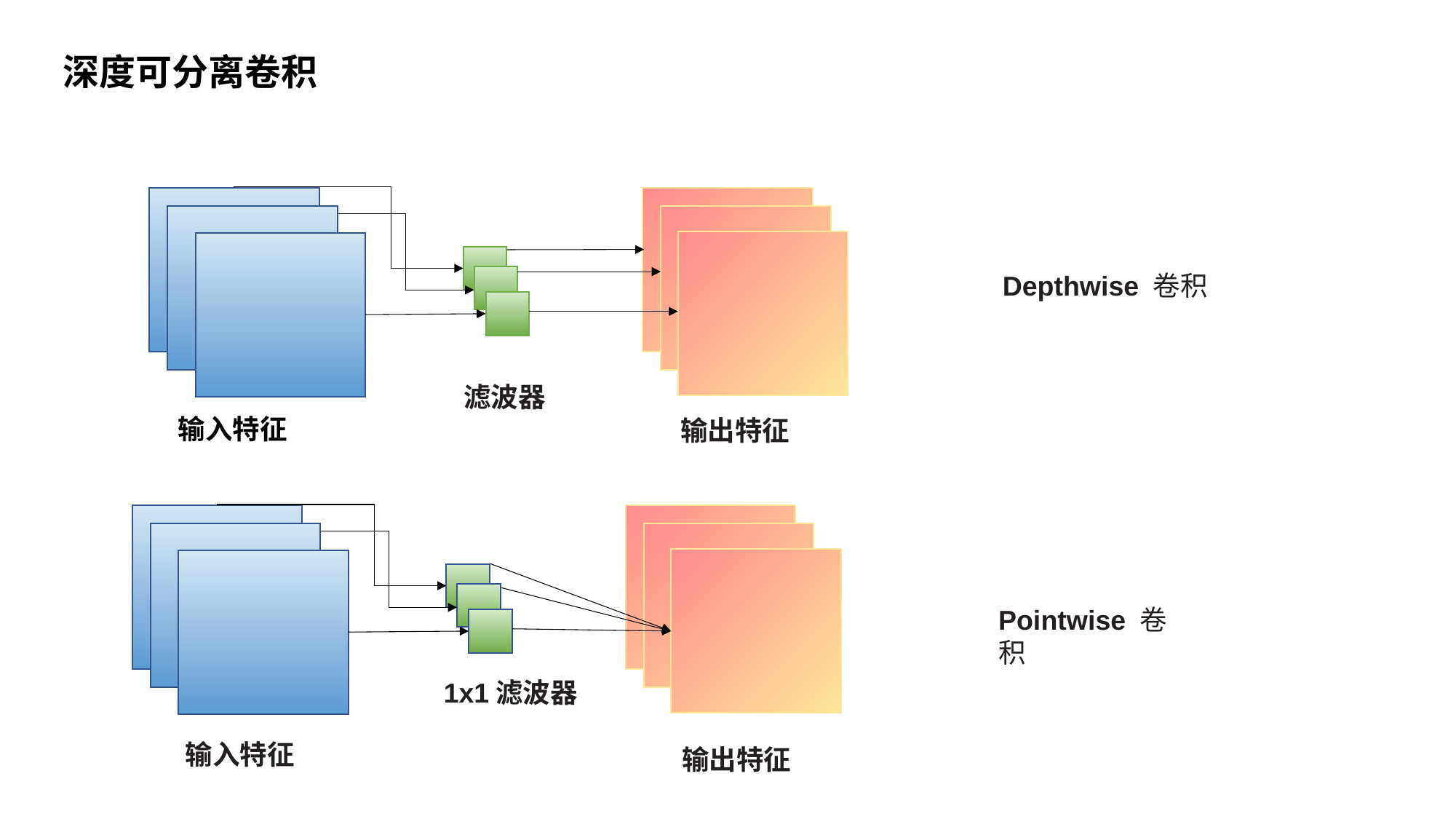

深度可分离卷积

Depthwise 卷积

滤波器
输入特征
输出特征

Pointwise 卷积

1x1滤波器
输入特征
输出特征